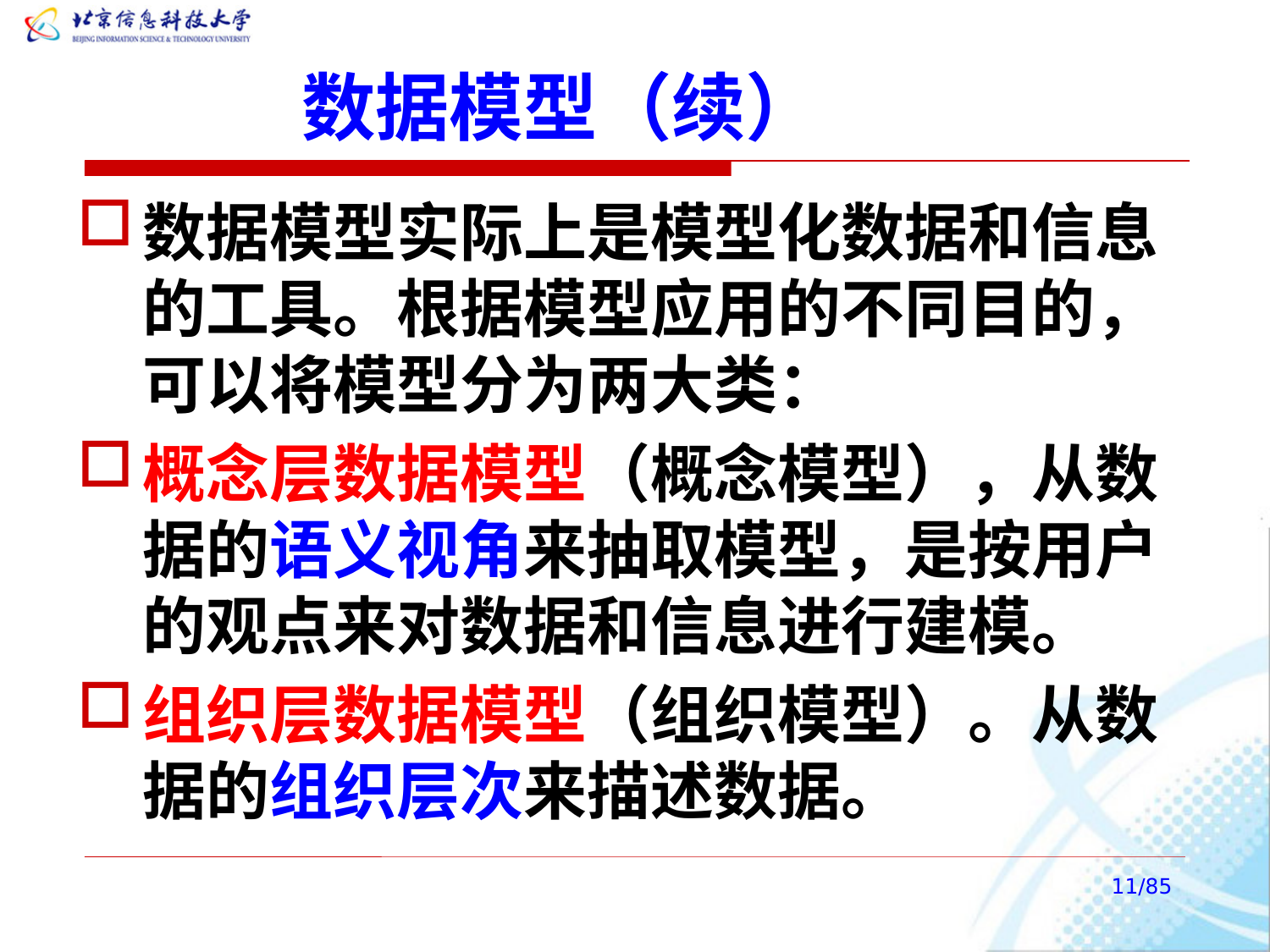

# 数据模型（续）
数据模型实际上是模型化数据和信息的工具。根据模型应用的不同目的，可以将模型分为两大类：
概念层数据模型（概念模型），从数据的语义视角来抽取模型，是按用户的观点来对数据和信息进行建模。
组织层数据模型（组织模型）。从数据的组织层次来描述数据。

11/85